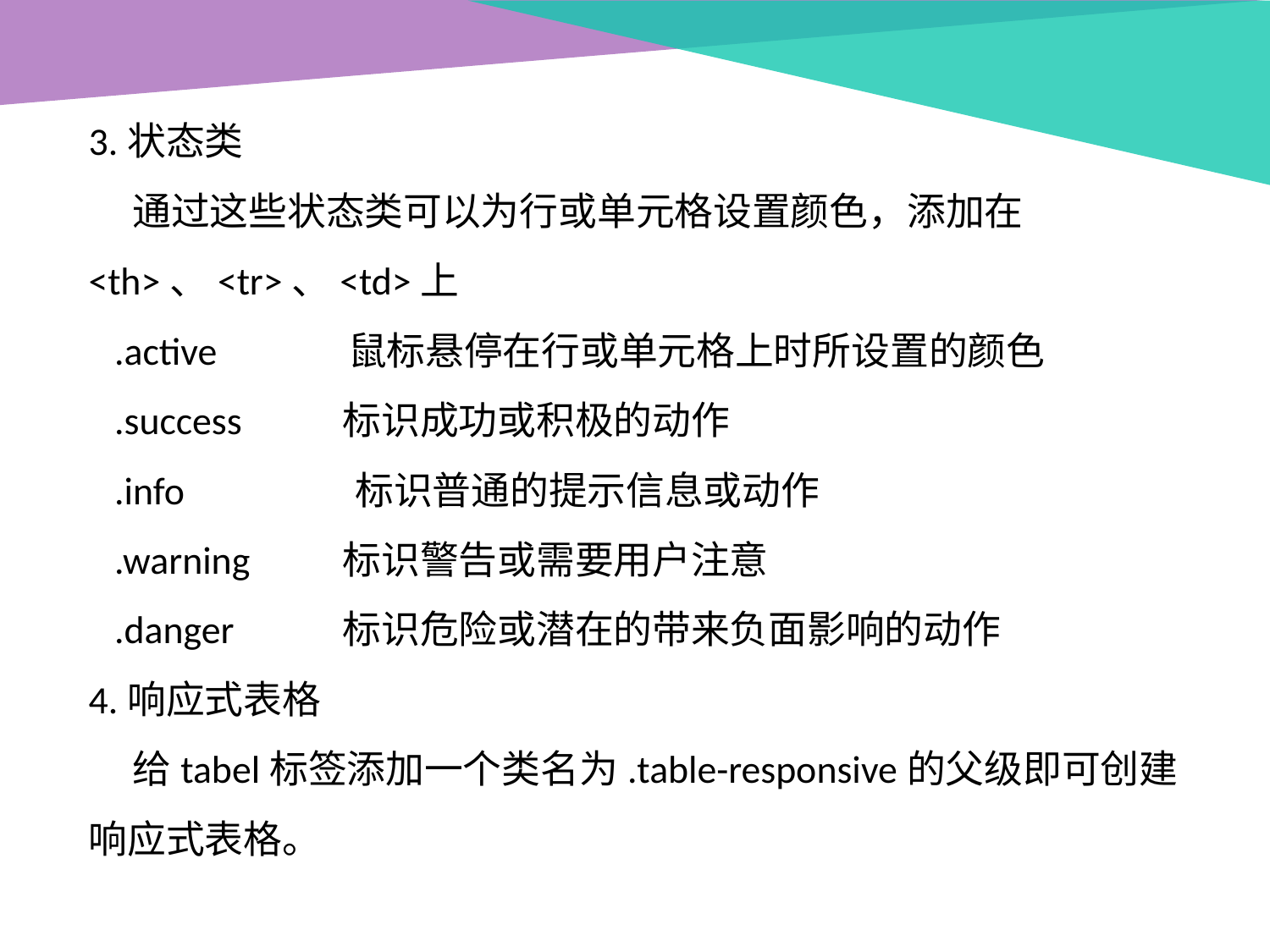

3.状态类
    通过这些状态类可以为行或单元格设置颜色，添加在<th>、<tr>、<td>上
   .active              鼠标悬停在行或单元格上时所设置的颜色
   .success	标识成功或积极的动作
   .info	               标识普通的提示信息或动作
   .warning	标识警告或需要用户注意
   .danger	标识危险或潜在的带来负面影响的动作
4.响应式表格
    给tabel标签添加一个类名为.table-responsive的父级即可创建响应式表格。